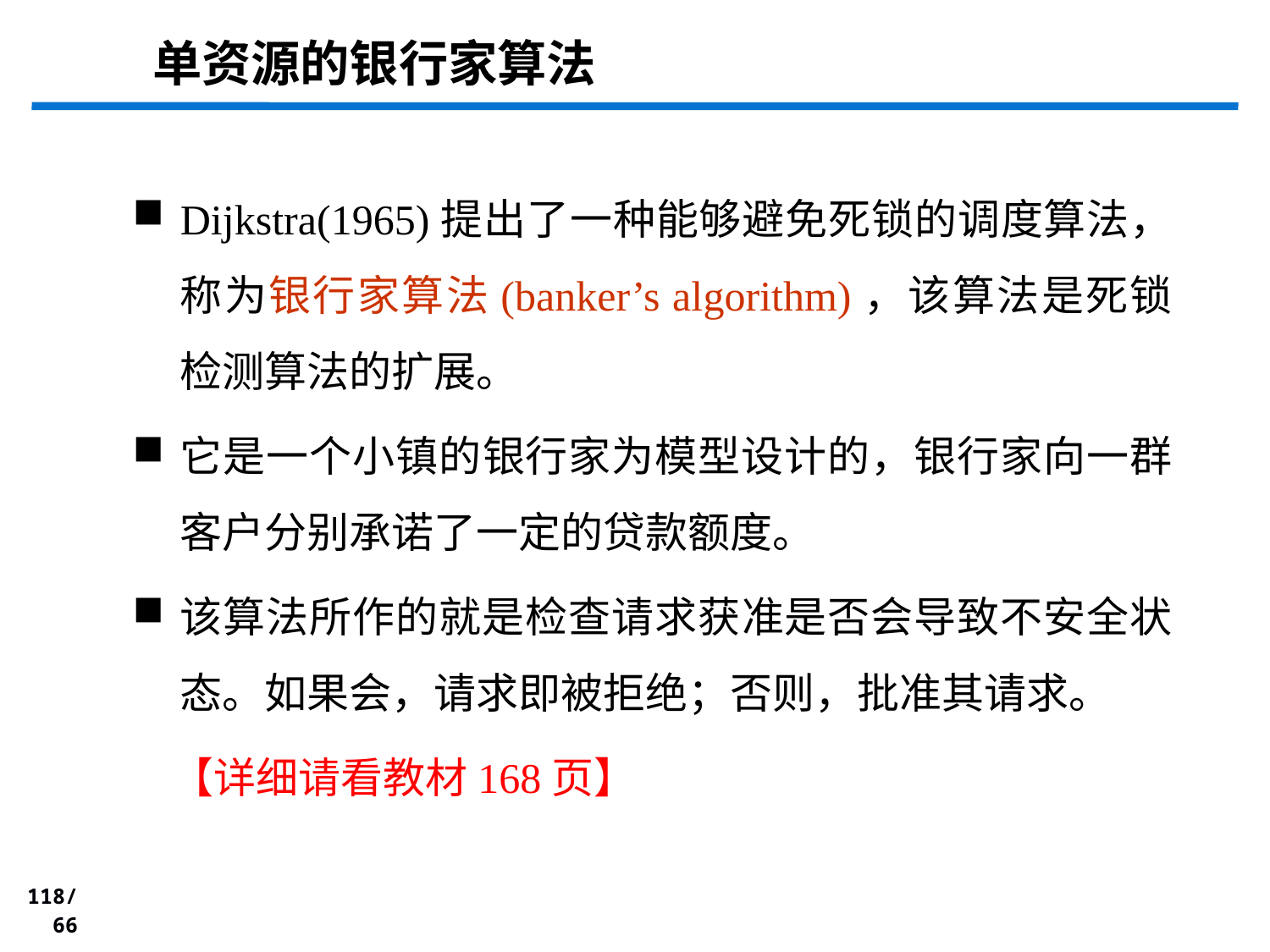

# 单资源的银行家算法
Dijkstra(1965)提出了一种能够避免死锁的调度算法，称为银行家算法(banker’s algorithm)，该算法是死锁检测算法的扩展。
它是一个小镇的银行家为模型设计的，银行家向一群客户分别承诺了一定的贷款额度。
该算法所作的就是检查请求获准是否会导致不安全状态。如果会，请求即被拒绝；否则，批准其请求。
   【详细请看教材168页】